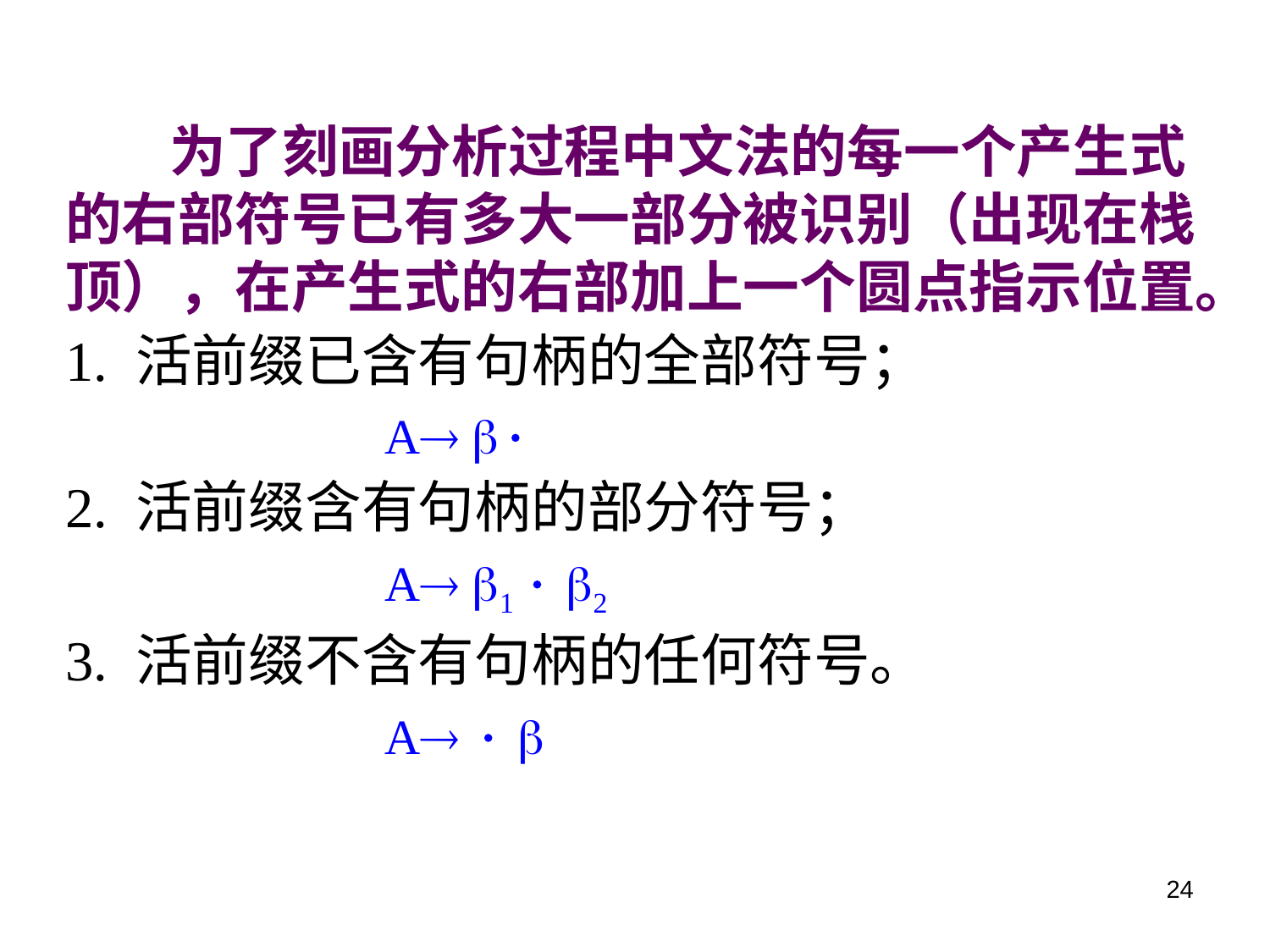

为了刻画分析过程中文法的每一个产生式的右部符号已有多大一部分被识别（出现在栈顶），在产生式的右部加上一个圆点指示位置。
1. 活前缀已含有句柄的全部符号；
                          A→ β⋅
2. 活前缀含有句柄的部分符号；
                          A→ β1 ⋅ β2
3. 活前缀不含有句柄的任何符号。
                          A→ ⋅ β

24